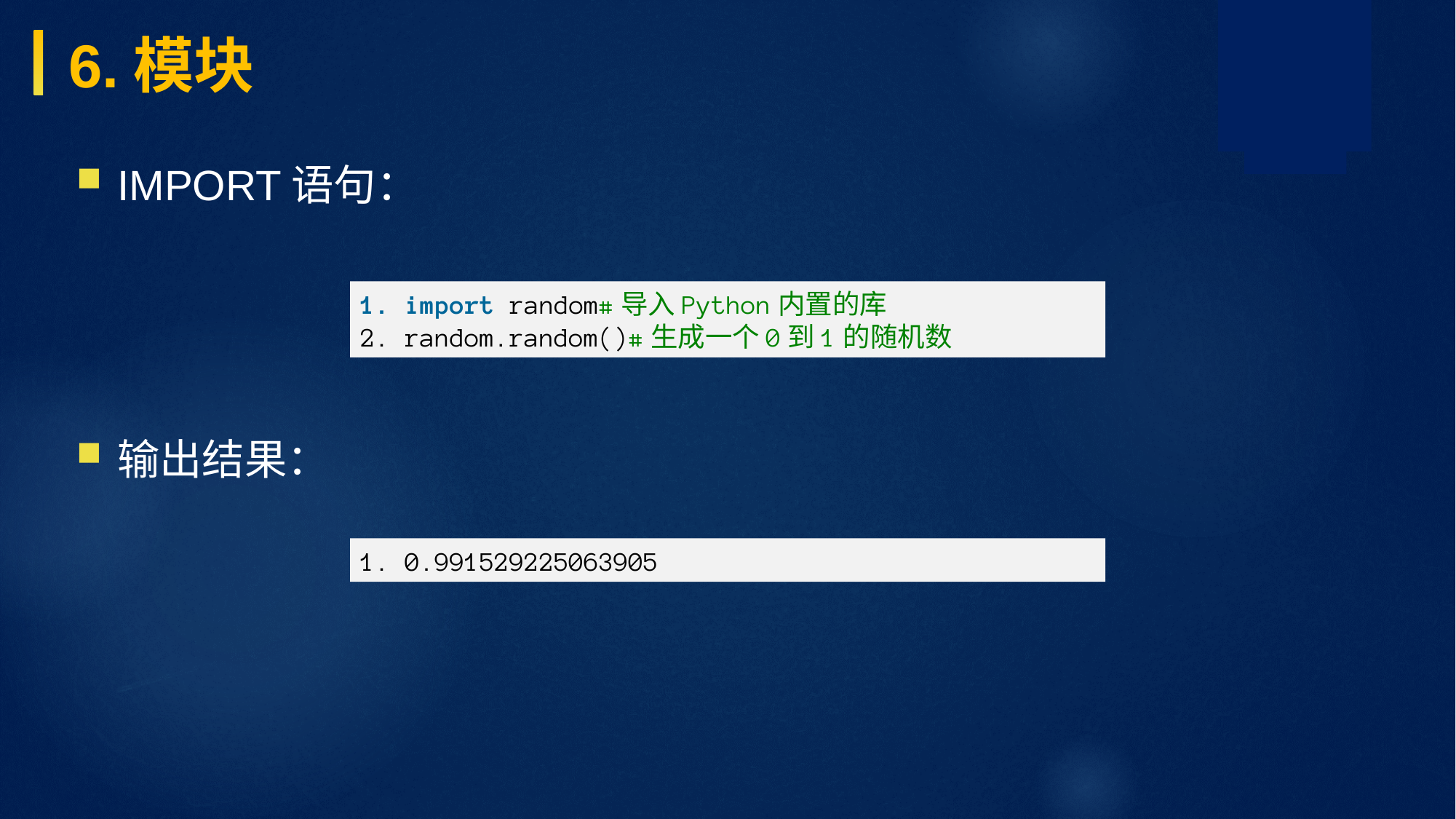

6.模块
import语句：

输出结果：

1. import random#导入Python内置的库    2. random.random()#生成一个0到1的随机数
1. 0.991529225063905